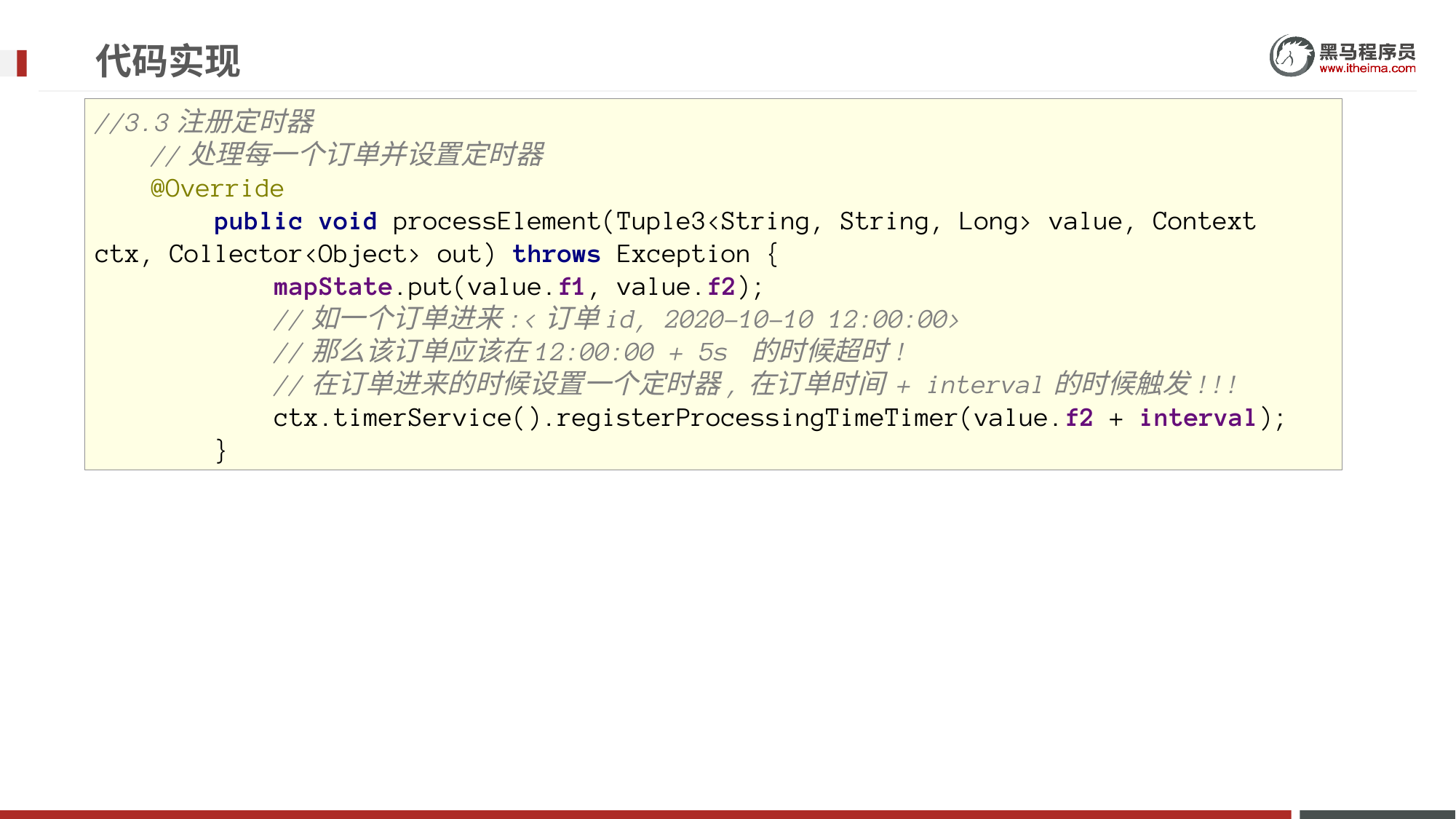

# 代码实现
//3.3注册定时器
        //处理每一个订单并设置定时器
        @Override
        public void processElement(Tuple3<String, String, Long> value, Context ctx, Collector<Object> out) throws Exception {
            mapState.put(value.f1, value.f2);
            //如一个订单进来:<订单id, 2020-10-10 12:00:00>
            //那么该订单应该在12:00:00 + 5s 的时候超时!
            //在订单进来的时候设置一个定时器,在订单时间 + interval的时候触发!!!
            ctx.timerService().registerProcessingTimeTimer(value.f2 + interval);
        }